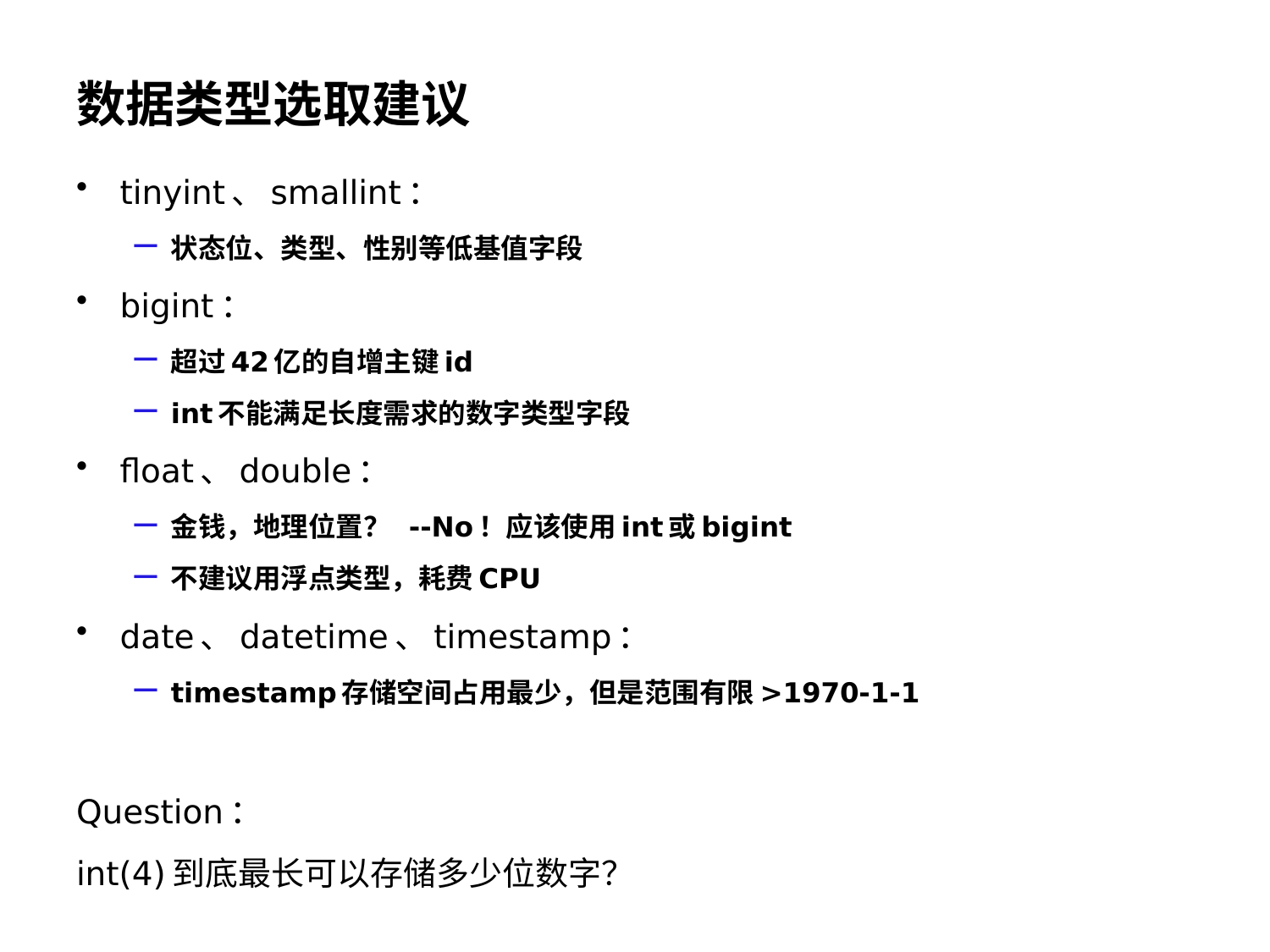

# 数据类型选取建议
tinyint、smallint：
状态位、类型、性别等低基值字段
bigint：
超过42亿的自增主键id
int不能满足长度需求的数字类型字段
float、double：
金钱，地理位置？  --No！应该使用int或bigint
不建议用浮点类型，耗费CPU
date、datetime、timestamp：
timestamp存储空间占用最少，但是范围有限>1970-1-1

Question：
int(4)到底最长可以存储多少位数字？